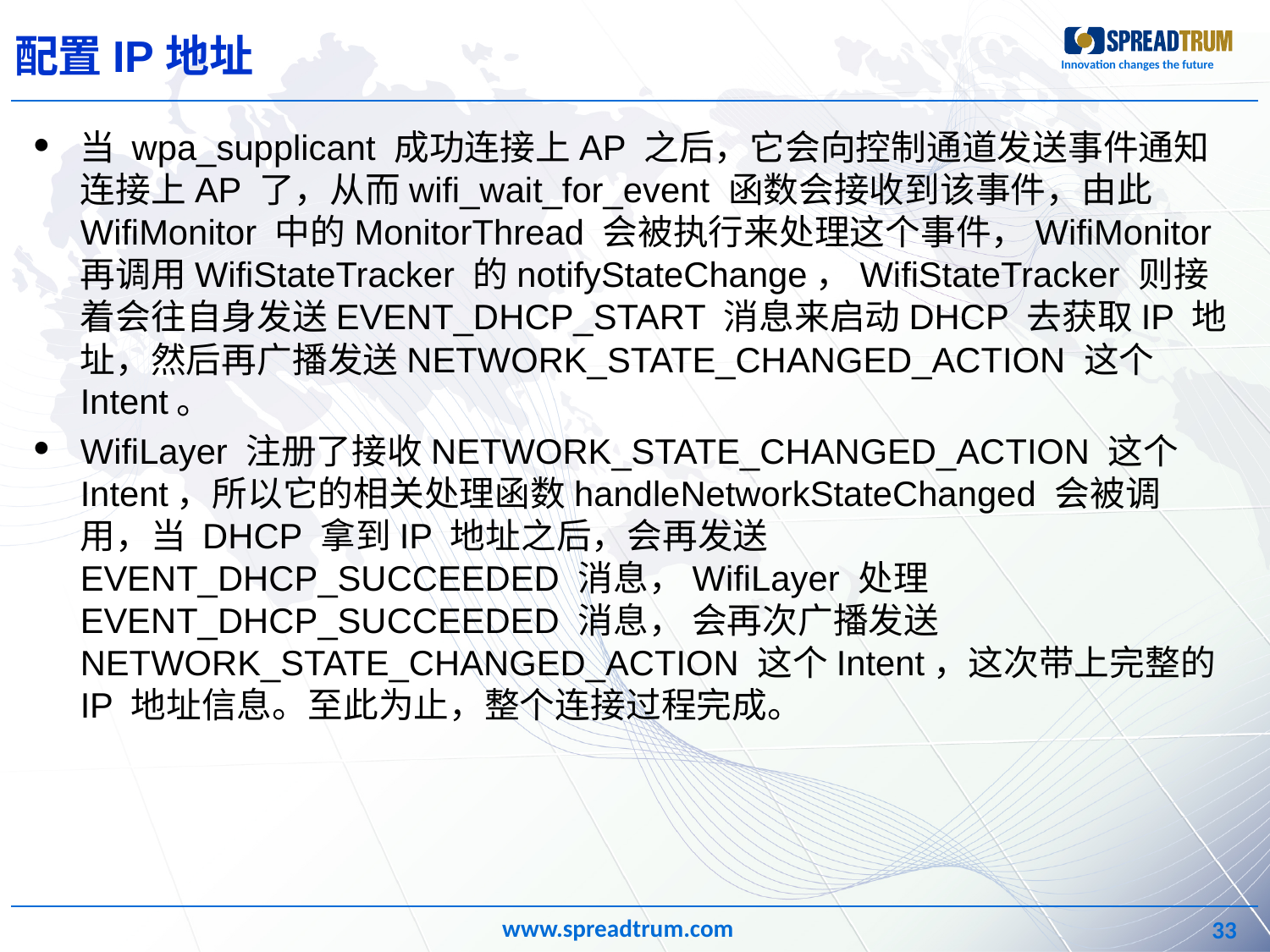

# 配置IP地址
当 wpa_supplicant 成功连接上AP 之后，它会向控制通道发送事件通知连接上AP 了，从而wifi_wait_for_event 函数会接收到该事件，由此WifiMonitor 中的MonitorThread 会被执行来处理这个事件，WifiMonitor 再调用WifiStateTracker 的notifyStateChange，WifiStateTracker 则接着会往自身发送EVENT_DHCP_START 消息来启动DHCP 去获取IP 地址，然后再广播发送NETWORK_STATE_CHANGED_ACTION 这个Intent。
WifiLayer 注册了接收NETWORK_STATE_CHANGED_ACTION 这个Intent，所以它的相关处理函数handleNetworkStateChanged 会被调用，当 DHCP 拿到IP 地址之后，会再发送EVENT_DHCP_SUCCEEDED 消息，WifiLayer 处理EVENT_DHCP_SUCCEEDED 消息， 会再次广播发送NETWORK_STATE_CHANGED_ACTION 这个Intent，这次带上完整的IP 地址信息。至此为止，整个连接过程完成。